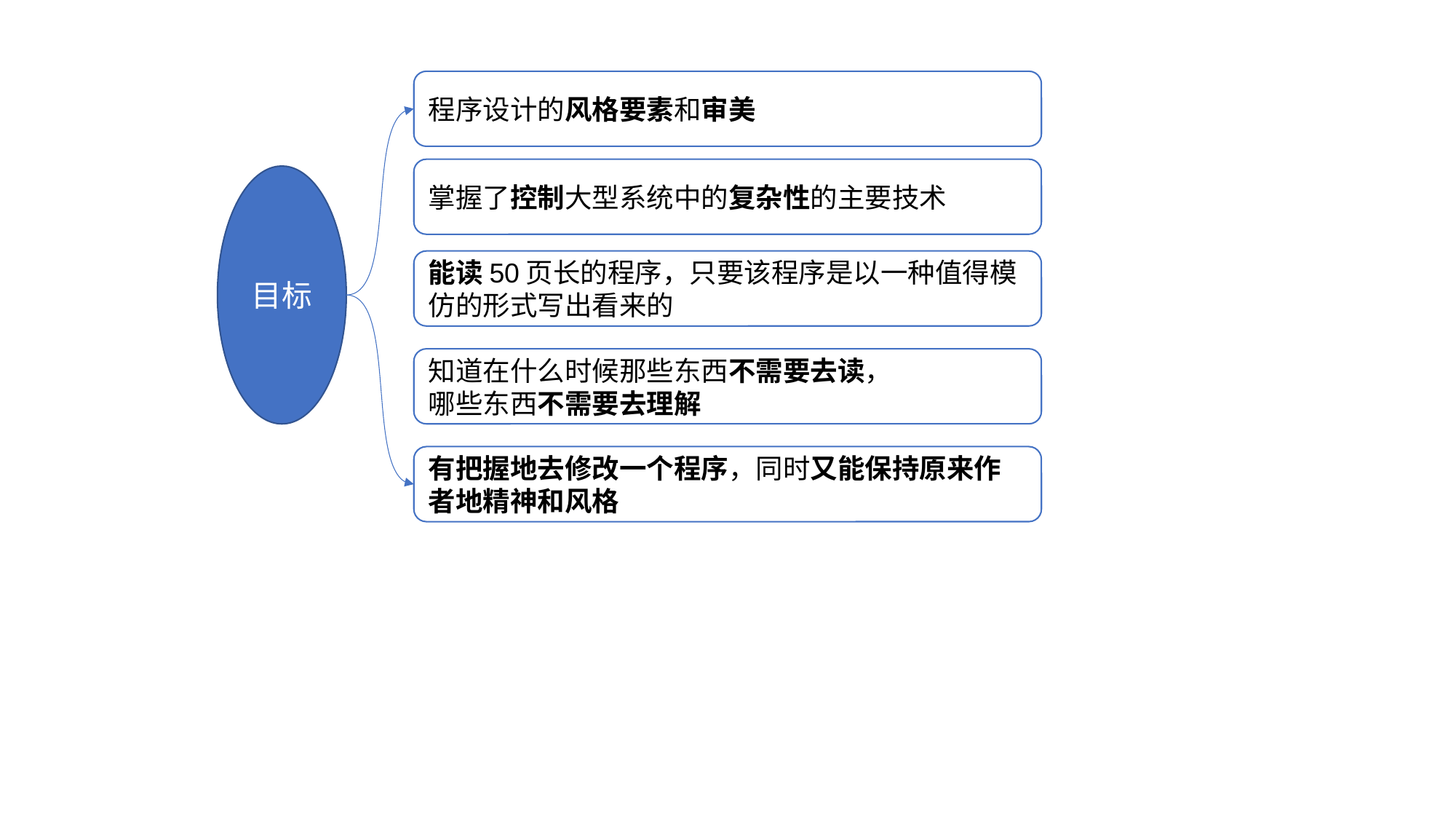

程序设计的风格要素和审美
掌握了控制大型系统中的复杂性的主要技术
目标
能读50页长的程序，只要该程序是以一种值得模仿的形式写出看来的
知道在什么时候那些东西不需要去读，
哪些东西不需要去理解
有把握地去修改一个程序，同时又能保持原来作者地精神和风格